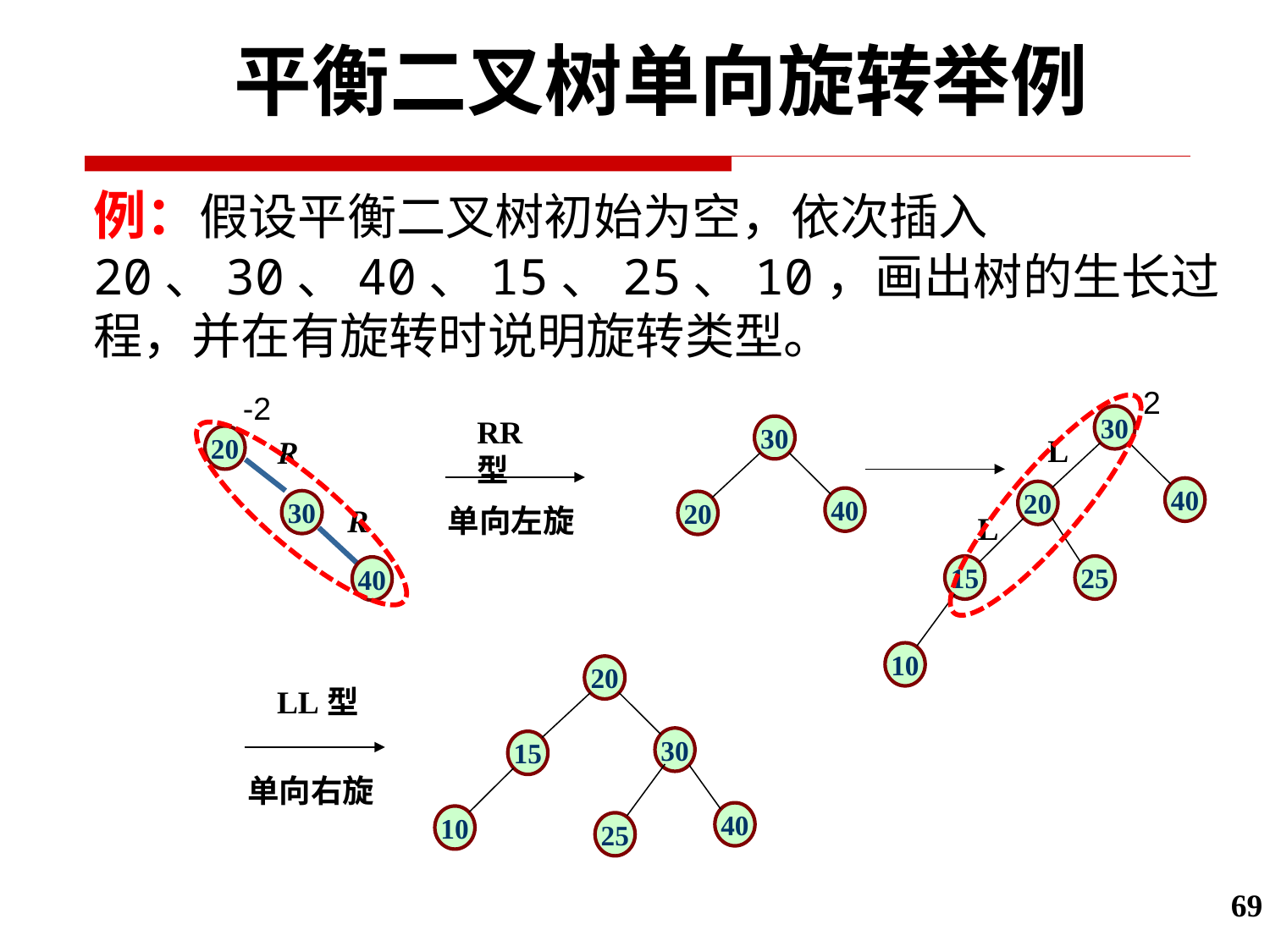

平衡二叉树单向旋转举例
例：假设平衡二叉树初始为空，依次插入20、30、40、15、25、10，画出树的生长过程，并在有旋转时说明旋转类型。
2
-2
RR型
30
30
L
20

30

40
R

40

20
40
20
R
单向左旋
L
15
25
10
20
LL型
30
15
单向右旋
40
10
25
69